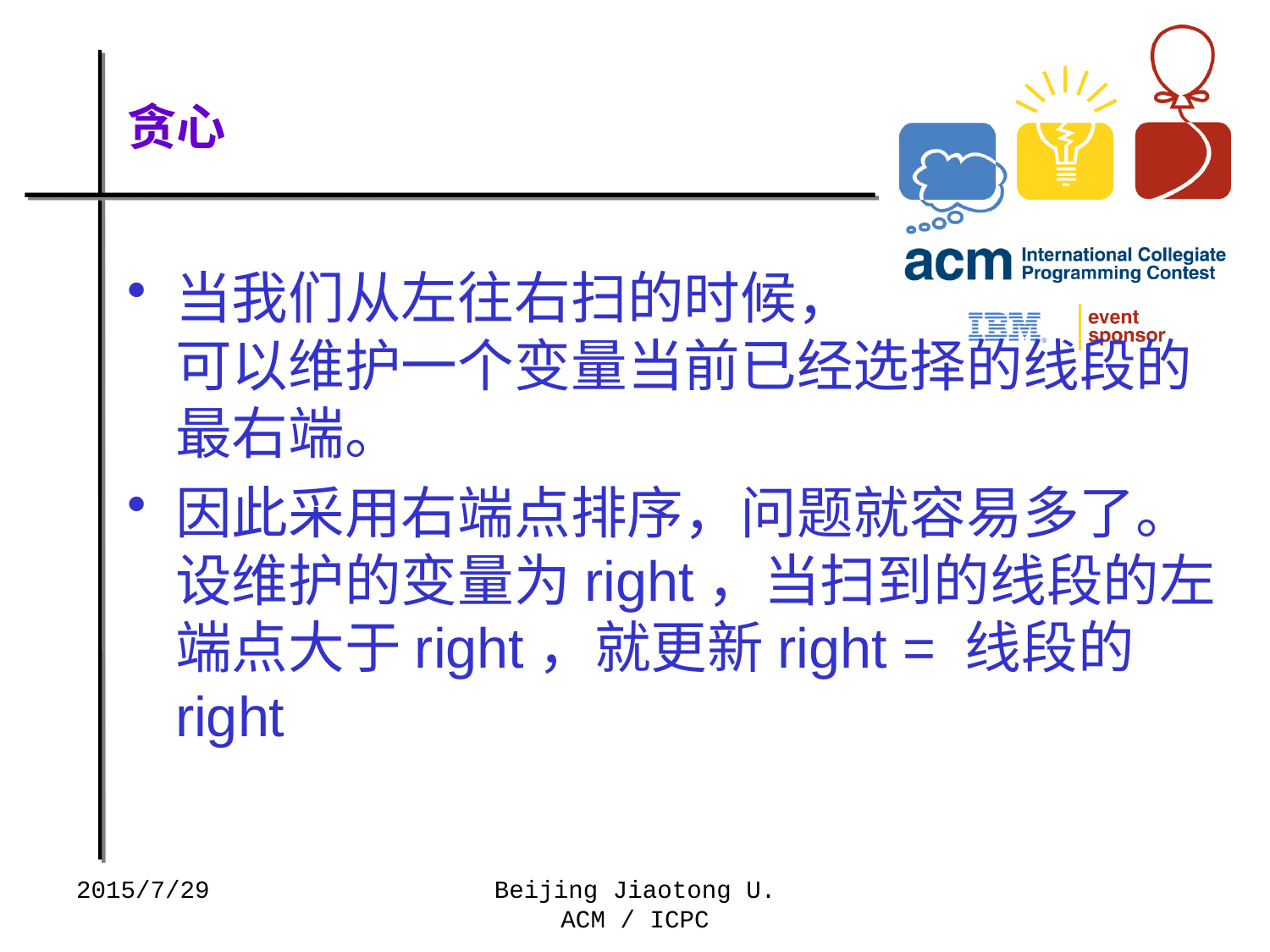

贪心

当我们从左往右扫的时候，
可以维护一个变量当前已经选择的线段的最右端。
因此采用右端点排序，问题就容易多了。设维护的变量为right，当扫到的线段的左端点大于right，就更新right = 线段的right
2015/7/29